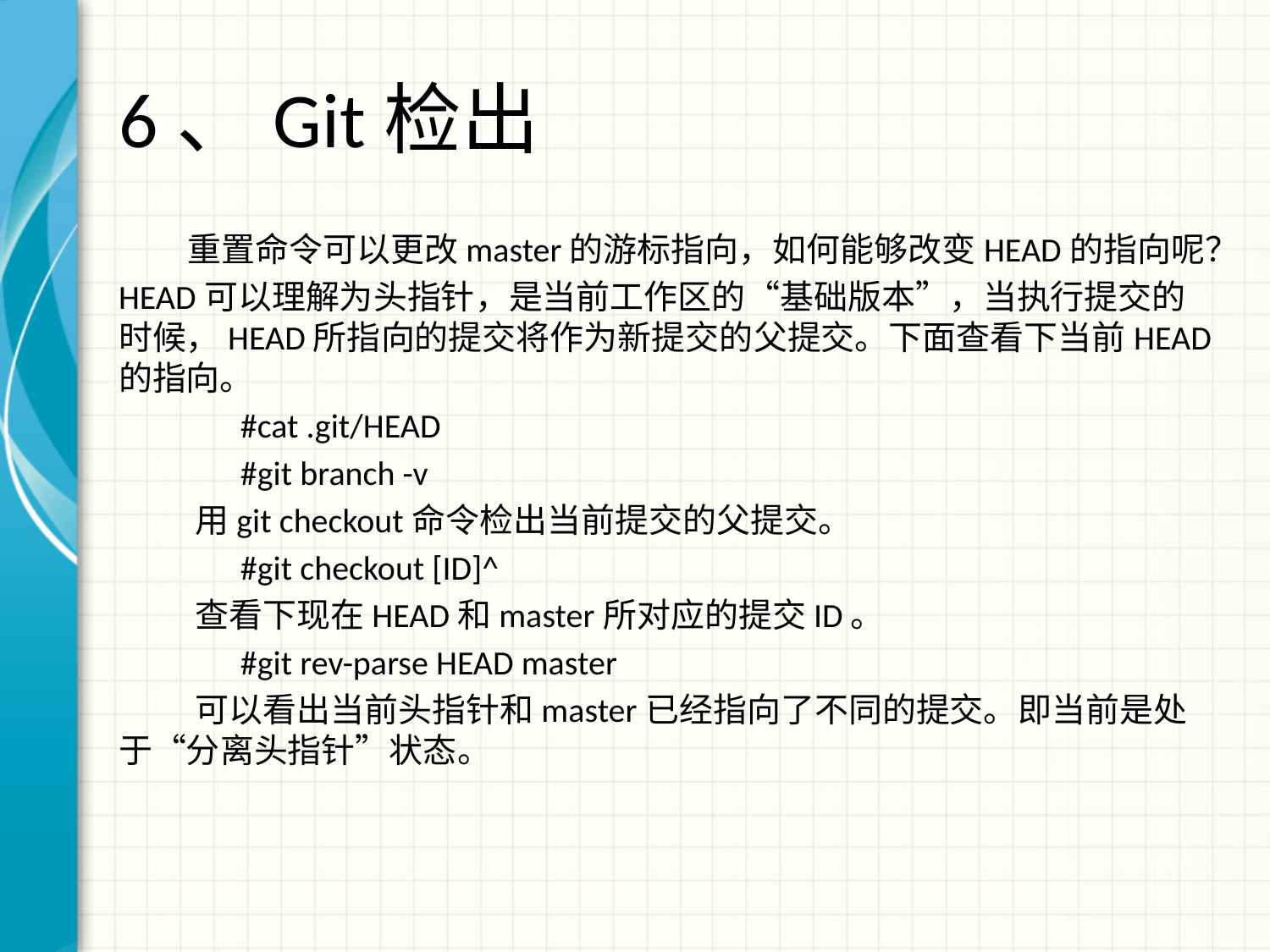

# 6、Git检出
        重置命令可以更改master的游标指向，如何能够改变HEAD的指向呢？
HEAD可以理解为头指针，是当前工作区的“基础版本”，当执行提交的时候，HEAD所指向的提交将作为新提交的父提交。下面查看下当前HEAD的指向。
	#cat .git/HEAD
	#git branch -v
         用git checkout命令检出当前提交的父提交。
	#git checkout [ID]^
         查看下现在HEAD和master所对应的提交ID。
	#git rev-parse HEAD master
         可以看出当前头指针和master已经指向了不同的提交。即当前是处于“分离头指针”状态。